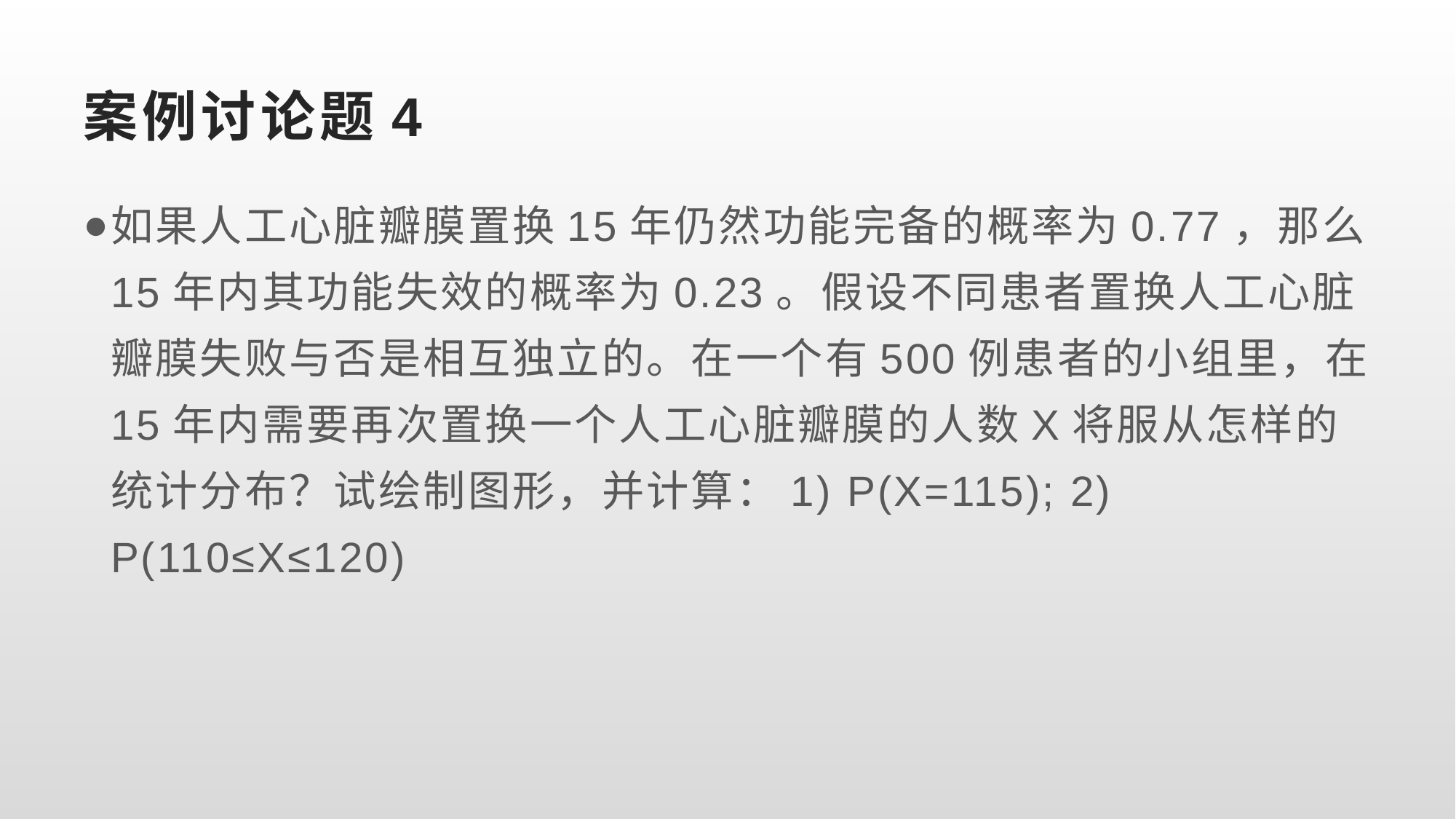

# 案例讨论题4
如果人工心脏瓣膜置换15年仍然功能完备的概率为0.77，那么15年内其功能失效的概率为0.23。假设不同患者置换人工心脏瓣膜失败与否是相互独立的。在一个有500例患者的小组里，在15年内需要再次置换一个人工心脏瓣膜的人数X将服从怎样的统计分布？试绘制图形，并计算：1) P(X=115); 2) P(110≤X≤120)